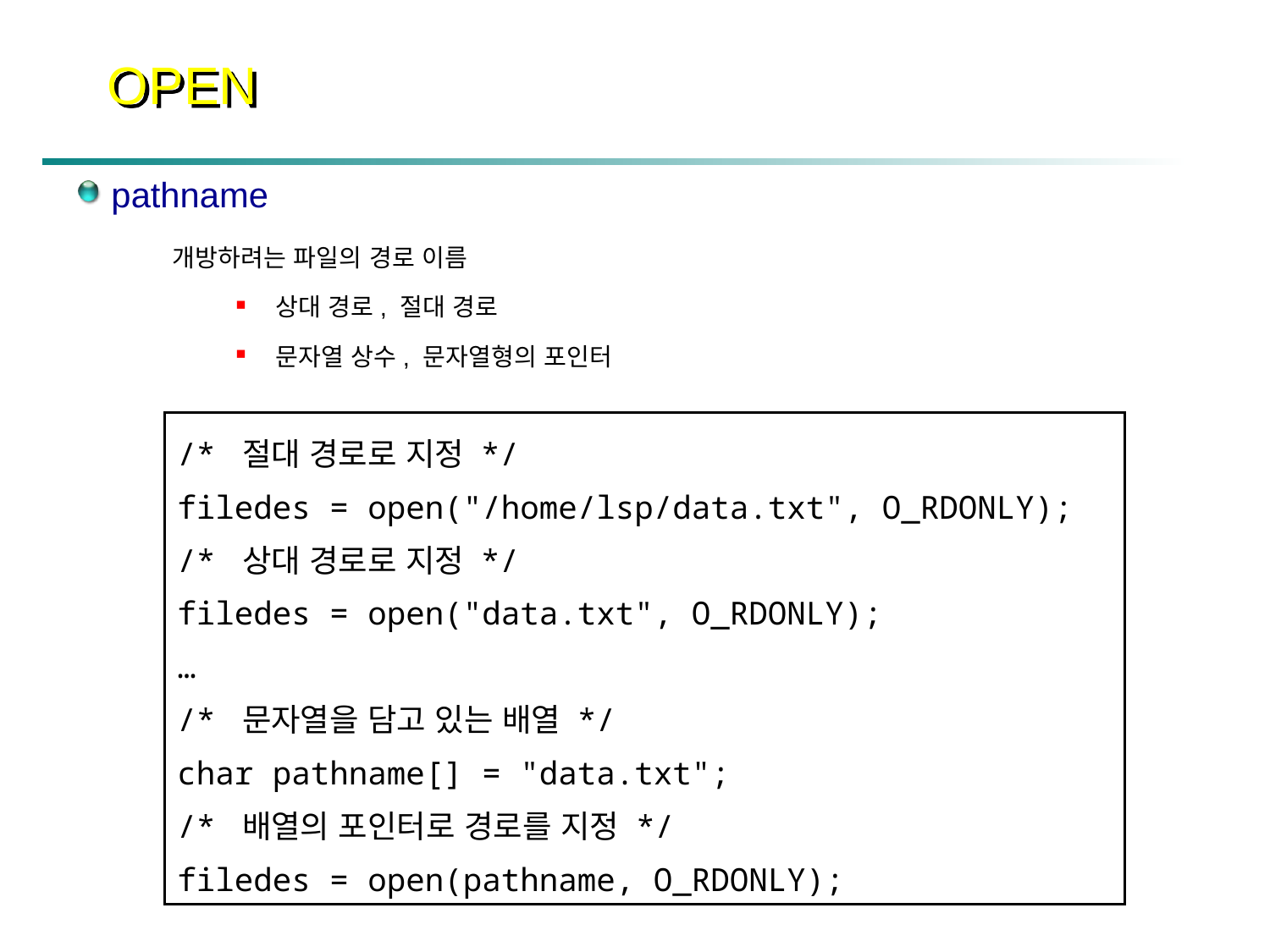

OPEN
 pathname
개방하려는 파일의 경로 이름
상대 경로, 절대 경로
문자열 상수, 문자열형의 포인터
/* 절대 경로로 지정 */
filedes = open("/home/lsp/data.txt", O_RDONLY);
/* 상대 경로로 지정 */
filedes = open("data.txt", O_RDONLY);
…
/* 문자열을 담고 있는 배열 */
char pathname[] = "data.txt";
/* 배열의 포인터로 경로를 지정 */
filedes = open(pathname, O_RDONLY);